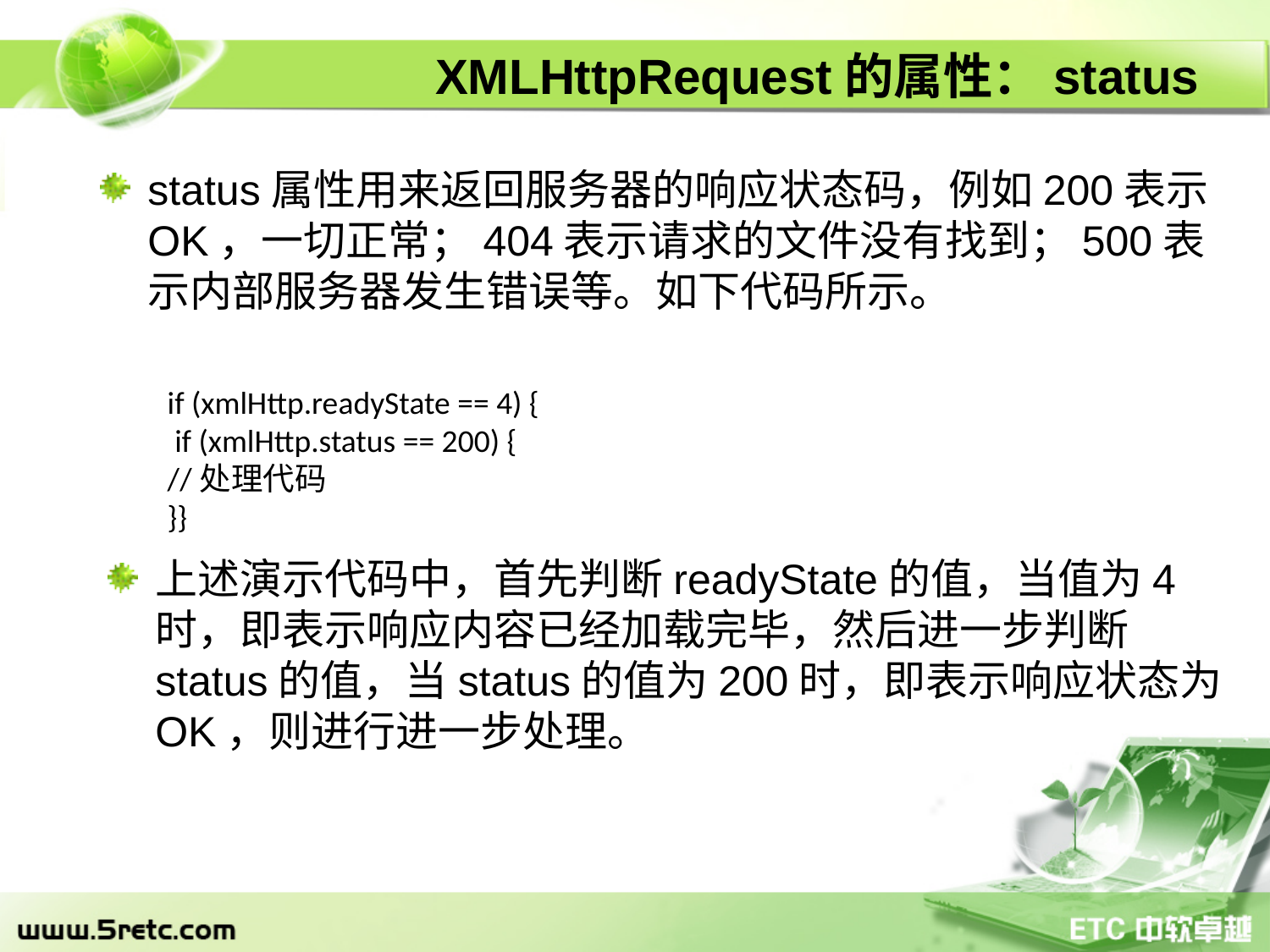

# XMLHttpRequest的属性：status
status属性用来返回服务器的响应状态码，例如200表示OK，一切正常；404表示请求的文件没有找到；500表示内部服务器发生错误等。如下代码所示。

if (xmlHttp.readyState == 4) {
 if (xmlHttp.status == 200) {
//处理代码
}}
上述演示代码中，首先判断readyState的值，当值为4时，即表示响应内容已经加载完毕，然后进一步判断status的值，当status的值为200时，即表示响应状态为OK，则进行进一步处理。